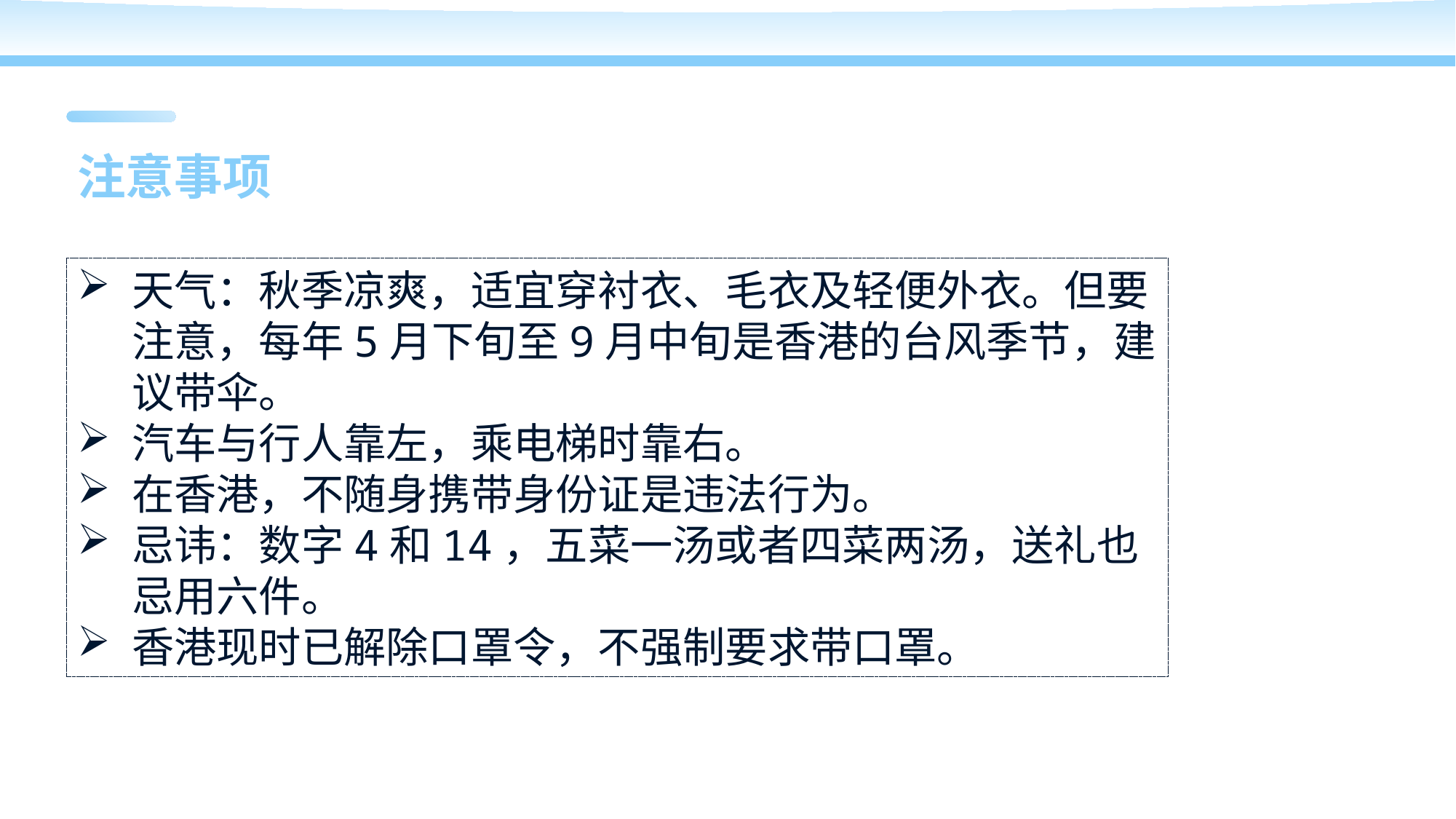

注意事项
天气：秋季凉爽，适宜穿衬衣、毛衣及轻便外衣。但要注意，每年5月下旬至9月中旬是香港的台风季节，建议带伞。
汽车与行人靠左，乘电梯时靠右。
在香港，不随身携带身份证是违法行为。
忌讳：数字4和14，五菜一汤或者四菜两汤，送礼也忌用六件。
香港现时已解除口罩令，不强制要求带口罩。
交通方式